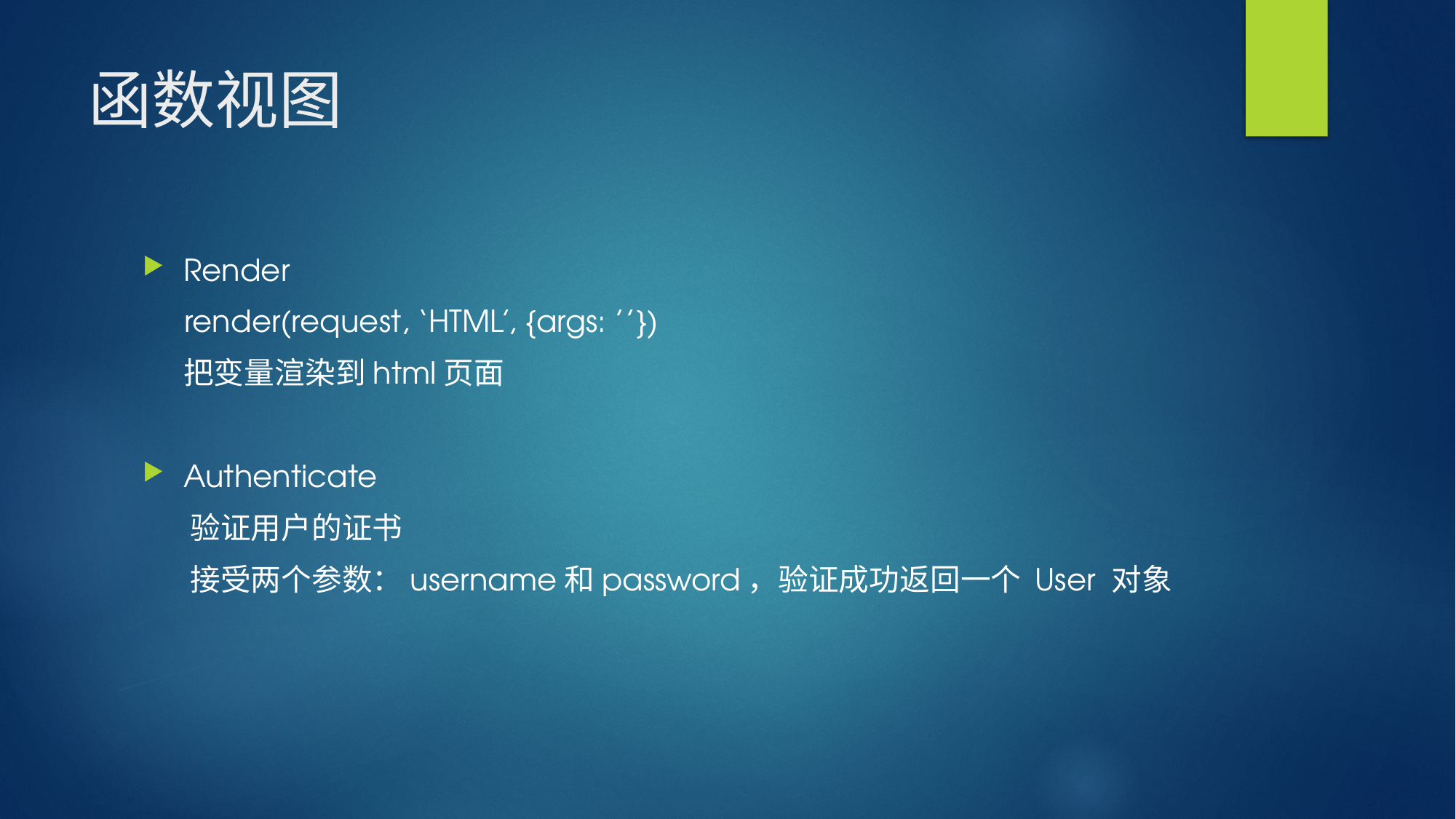

# 函数视图
Render
     render(request, ‘HTML’, {args: ’’})
     把变量渲染到html页面

Authenticate
      验证用户的证书
      接受两个参数：username和password，验证成功返回一个 User 对象